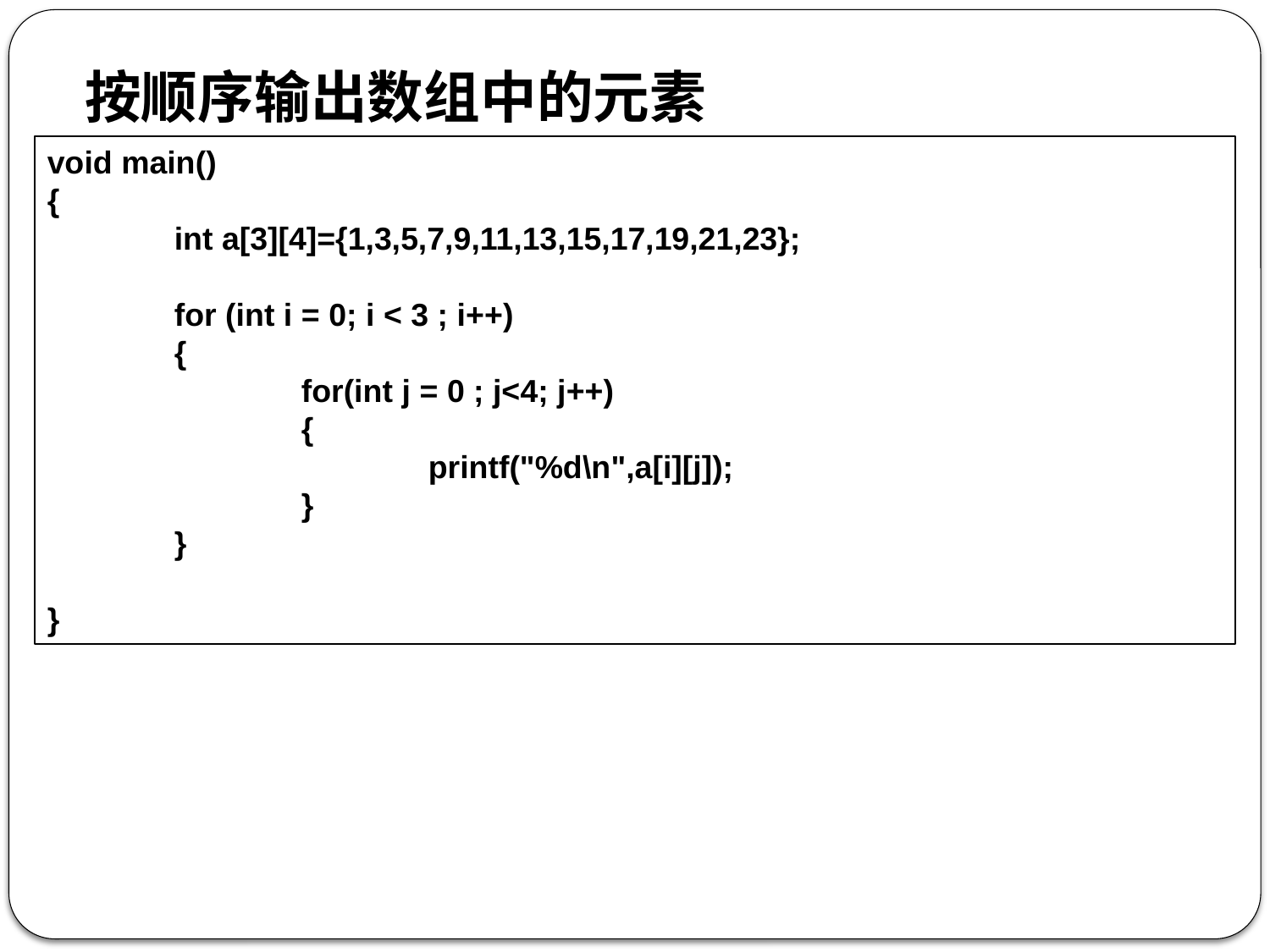

按顺序输出数组中的元素
void main()
{
	int a[3][4]={1,3,5,7,9,11,13,15,17,19,21,23};

	for (int i = 0; i < 3 ; i++)
	{
		for(int j = 0 ; j<4; j++)
		{
			printf("%d\n",a[i][j]);
		}
	}

}